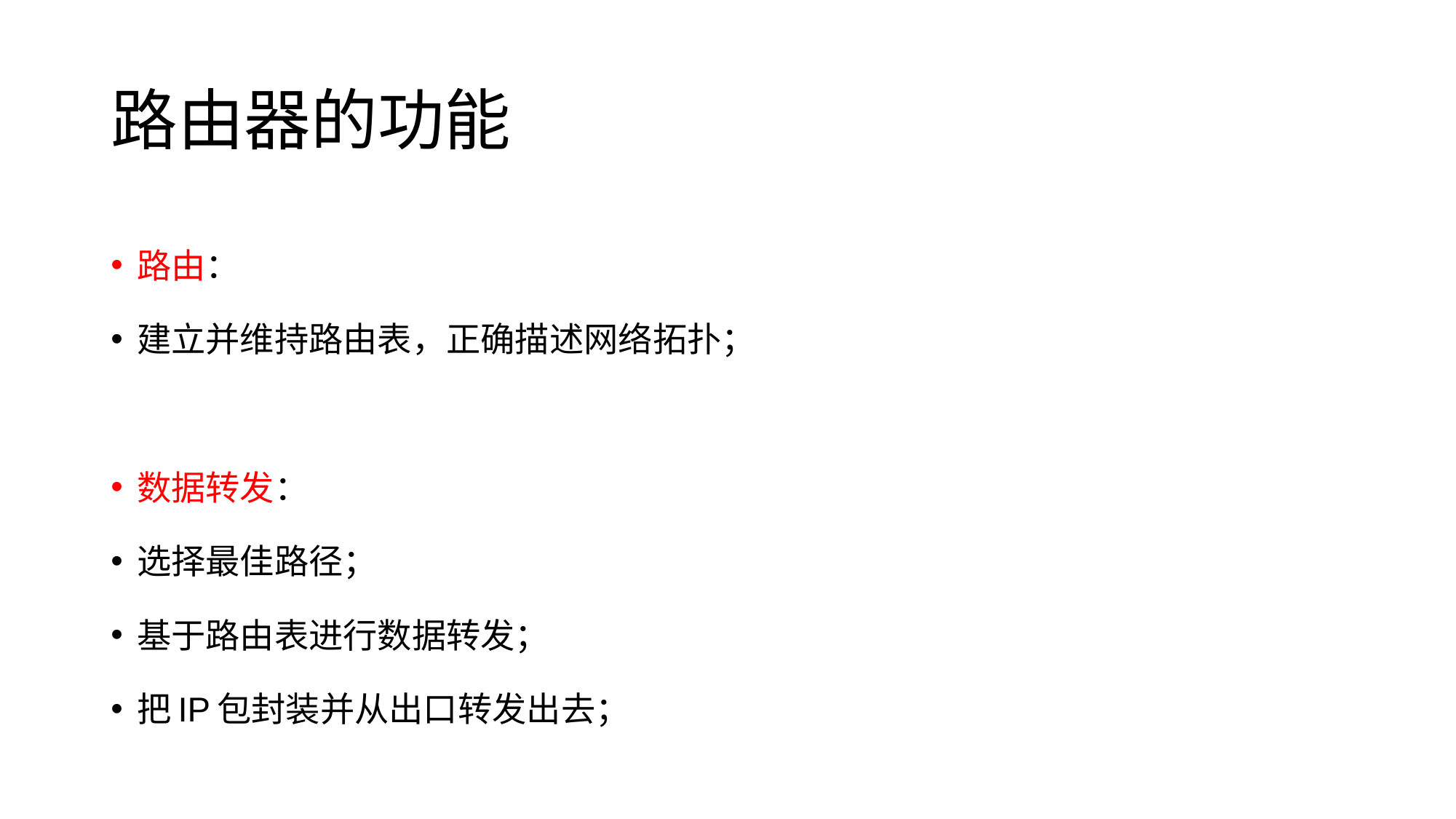

# 路由器的功能
路由：
建立并维持路由表，正确描述网络拓扑；

数据转发：
选择最佳路径；
基于路由表进行数据转发；
把IP包封装并从出口转发出去；